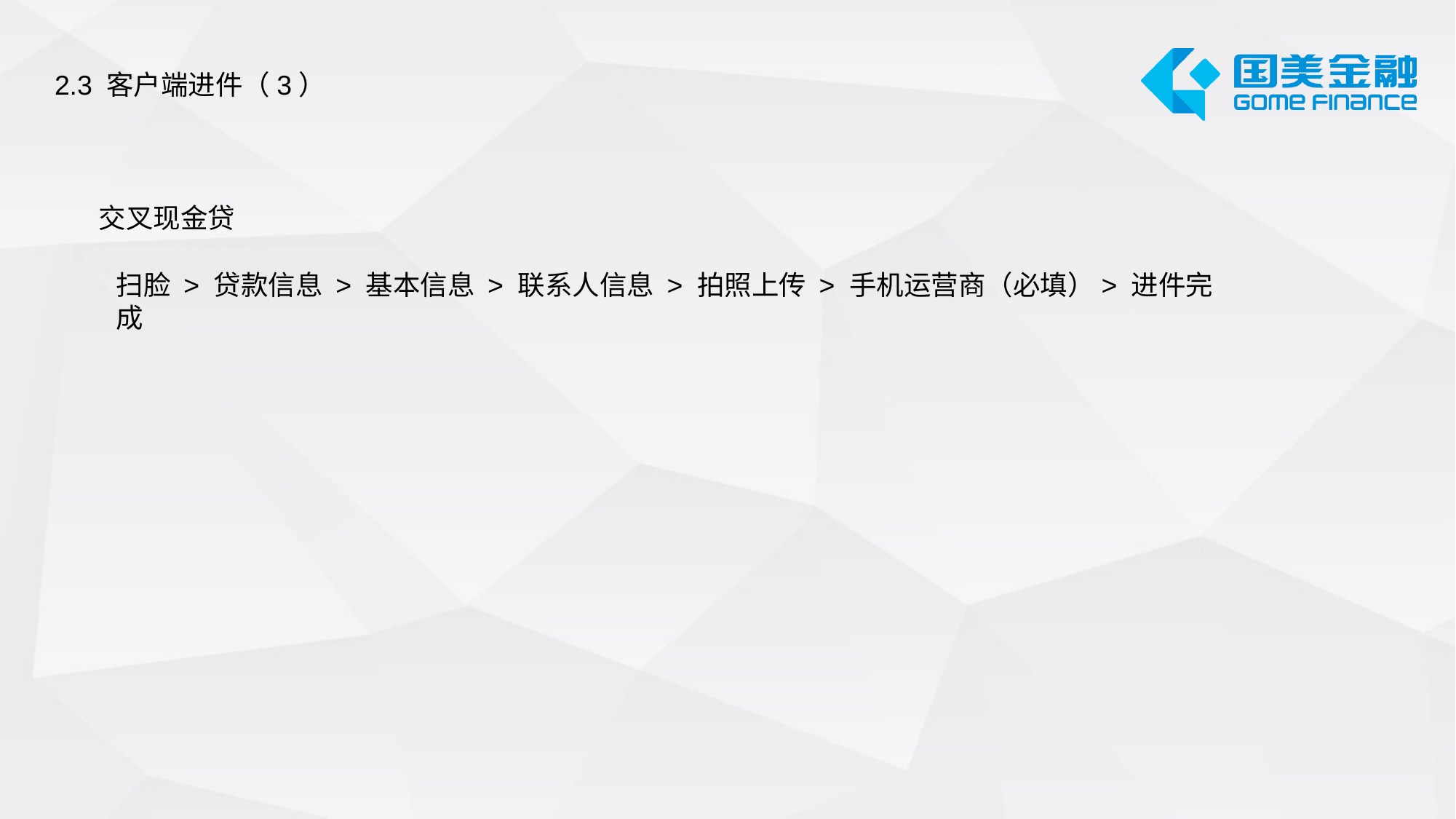

2.3 客户端进件（3）
交叉现金贷
扫脸 > 贷款信息 > 基本信息 > 联系人信息 > 拍照上传 > 手机运营商（必填）> 进件完成